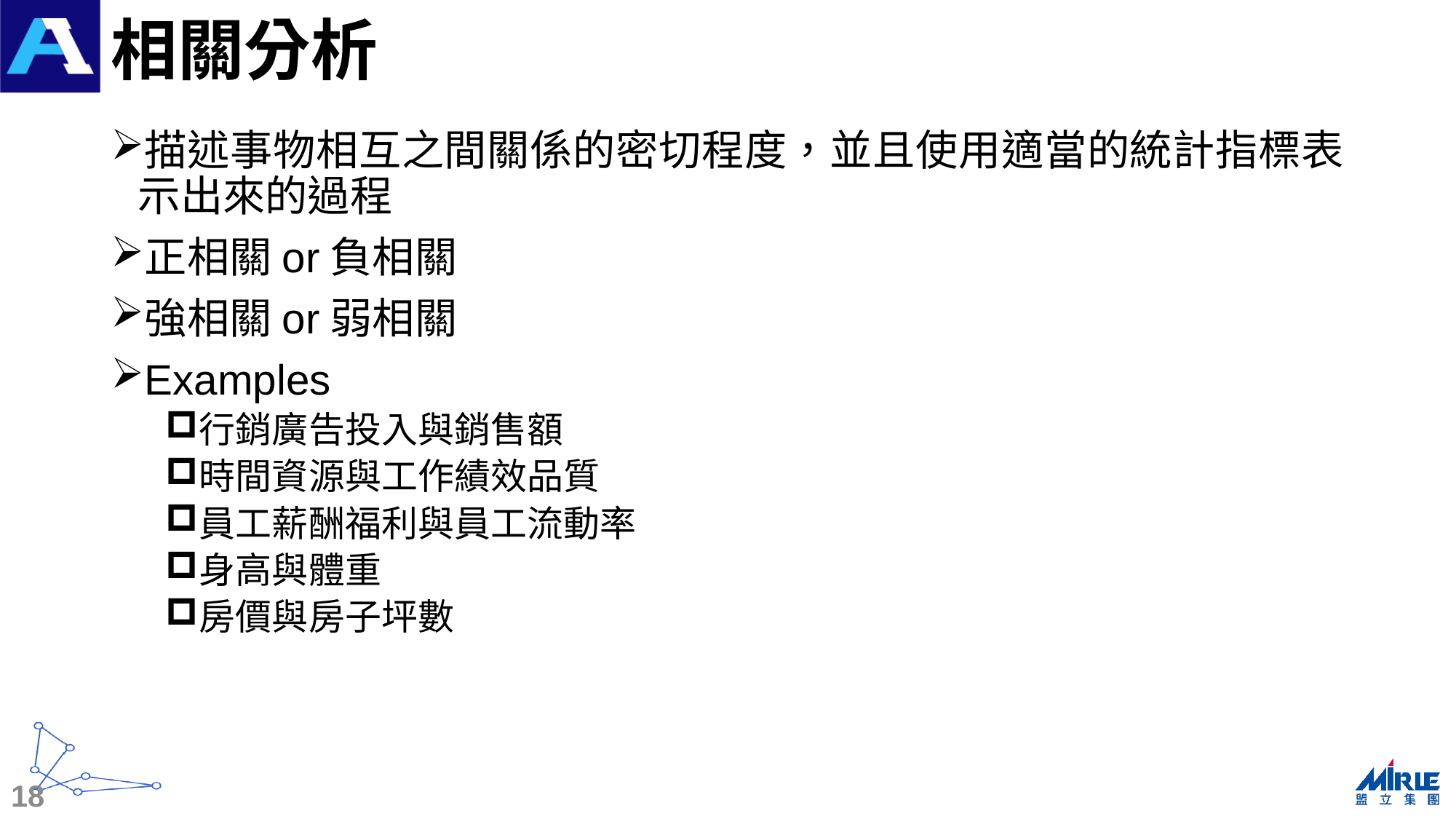

# 相關分析
描述事物相互之間關係的密切程度，並且使用適當的統計指標表示出來的過程
正相關or負相關
強相關or弱相關
Examples
行銷廣告投入與銷售額
時間資源與工作績效品質
員工薪酬福利與員工流動率
身高與體重
房價與房子坪數

18